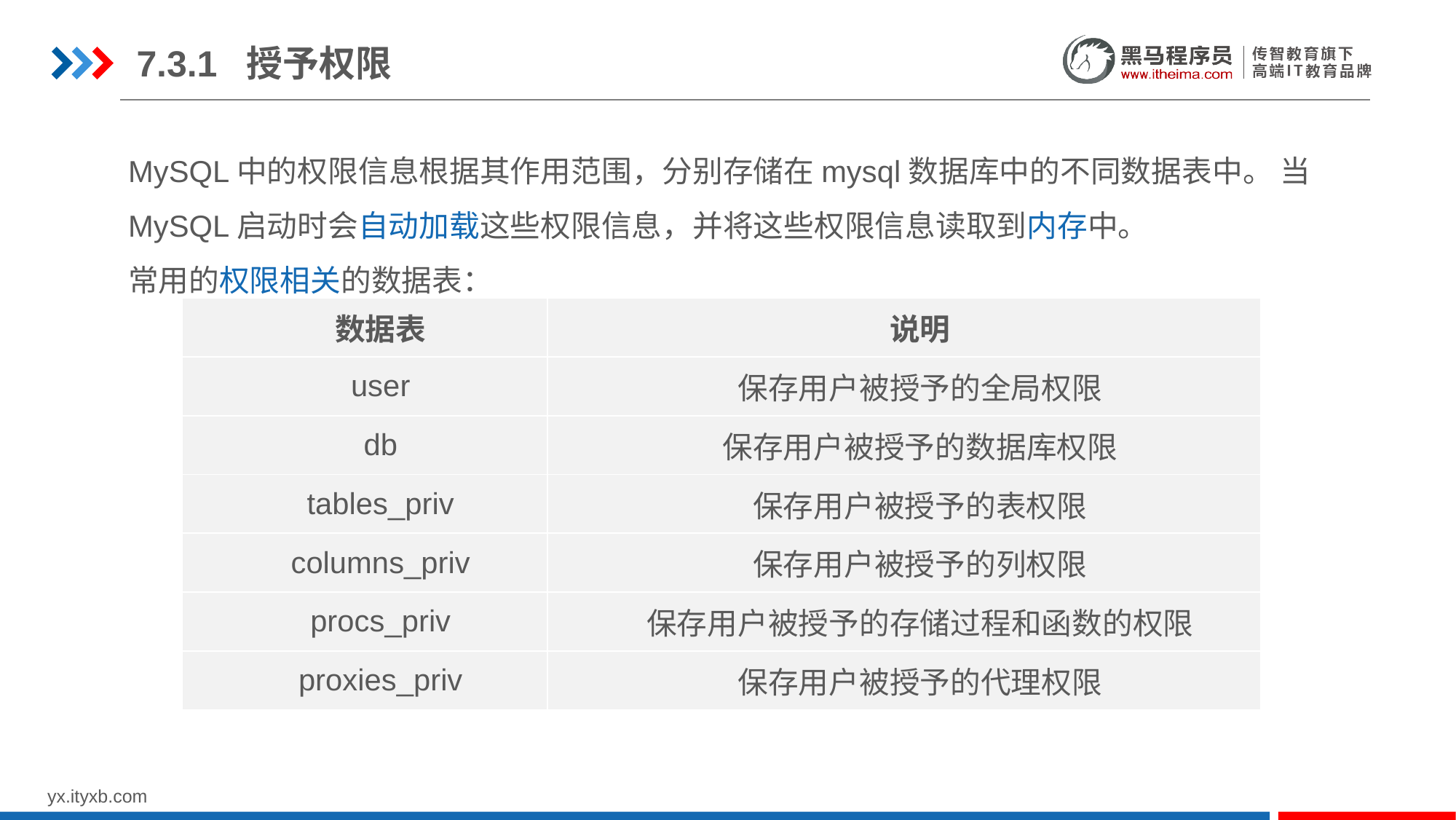

7.3.1  授予权限
MySQL中的权限信息根据其作用范围，分别存储在mysql数据库中的不同数据表中。 当MySQL启动时会自动加载这些权限信息，并将这些权限信息读取到内存中。
常用的权限相关的数据表：
| 数据表 | 说明 |
| --- | --- |
| user | 保存用户被授予的全局权限 |
| db | 保存用户被授予的数据库权限 |
| tables\_priv | 保存用户被授予的表权限 |
| columns\_priv | 保存用户被授予的列权限 |
| procs\_priv | 保存用户被授予的存储过程和函数的权限 |
| proxies\_priv | 保存用户被授予的代理权限 |